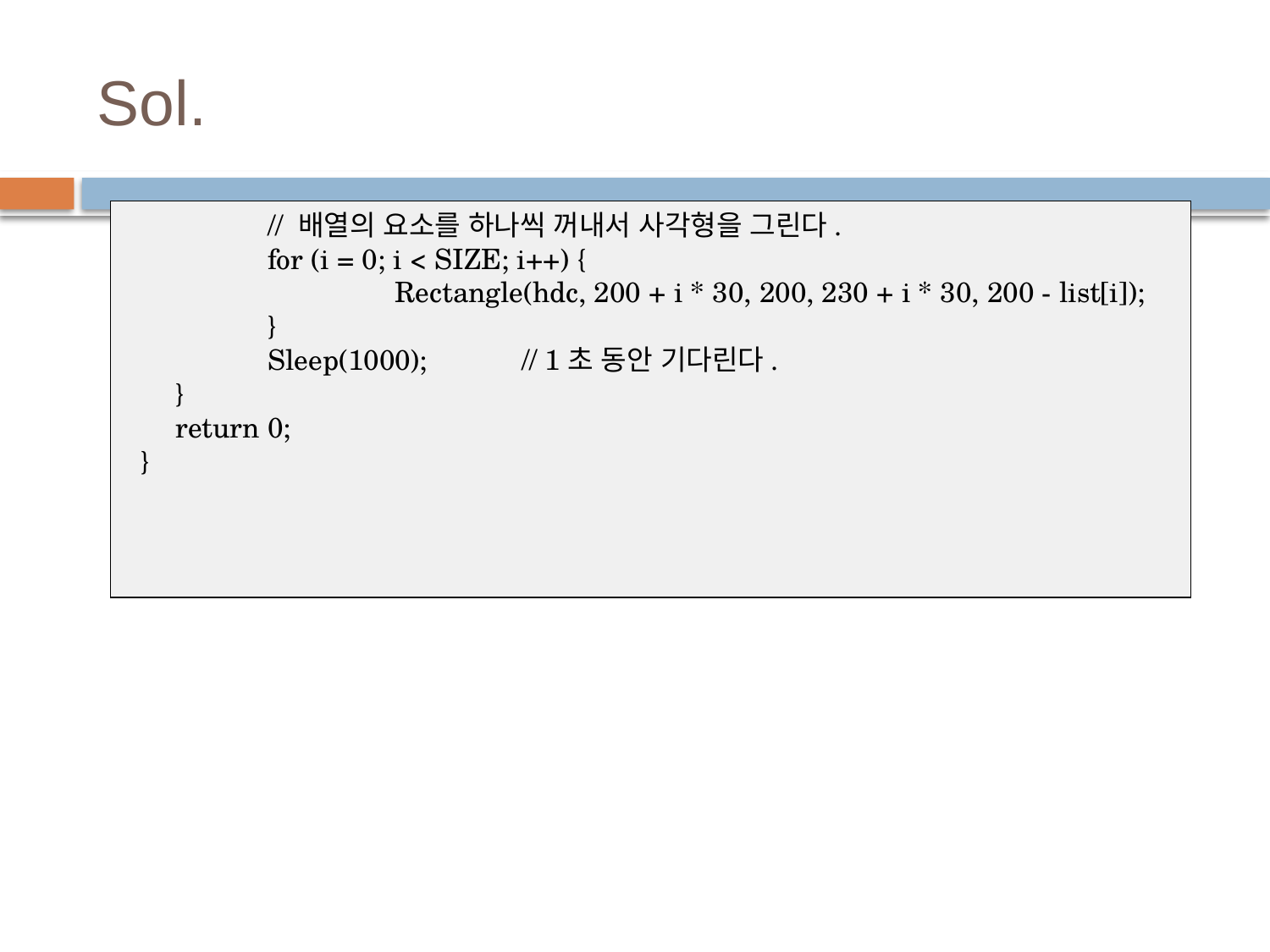

# Sol.
		// 배열의 요소를 하나씩 꺼내서 사각형을 그린다.
		for (i = 0; i < SIZE; i++) {
			Rectangle(hdc, 200 + i * 30, 200, 230 + i * 30, 200 - list[i]);
		}
		Sleep(1000);	// 1초 동안 기다린다.
	}
	return 0;
}